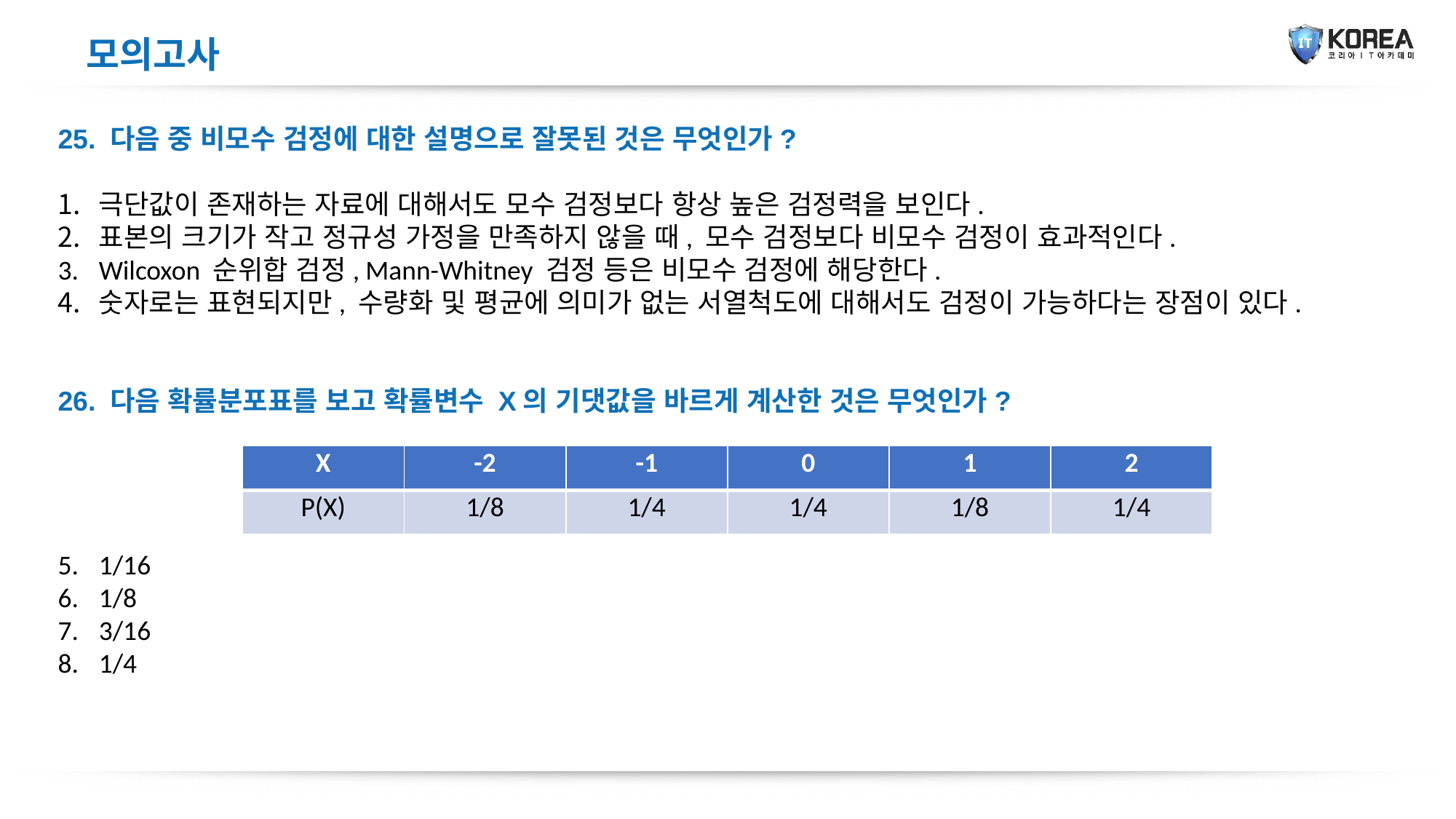

모의고사
25. 다음 중 비모수 검정에 대한 설명으로 잘못된 것은 무엇인가?

극단값이 존재하는 자료에 대해서도 모수 검정보다 항상 높은 검정력을 보인다.
표본의 크기가 작고 정규성 가정을 만족하지 않을 때, 모수 검정보다 비모수 검정이 효과적인다.
Wilcoxon 순위합 검정, Mann-Whitney 검정 등은 비모수 검정에 해당한다.
숫자로는 표현되지만, 수량화 및 평균에 의미가 없는 서열척도에 대해서도 검정이 가능하다는 장점이 있다.

26. 다음 확률분포표를 보고 확률변수 X의 기댓값을 바르게 계산한 것은 무엇인가?

1/16
1/8
3/16
1/4
| X | -2 | -1 | 0 | 1 | 2 |
| --- | --- | --- | --- | --- | --- |
| P(X) | 1/8 | 1/4 | 1/4 | 1/8 | 1/4 |